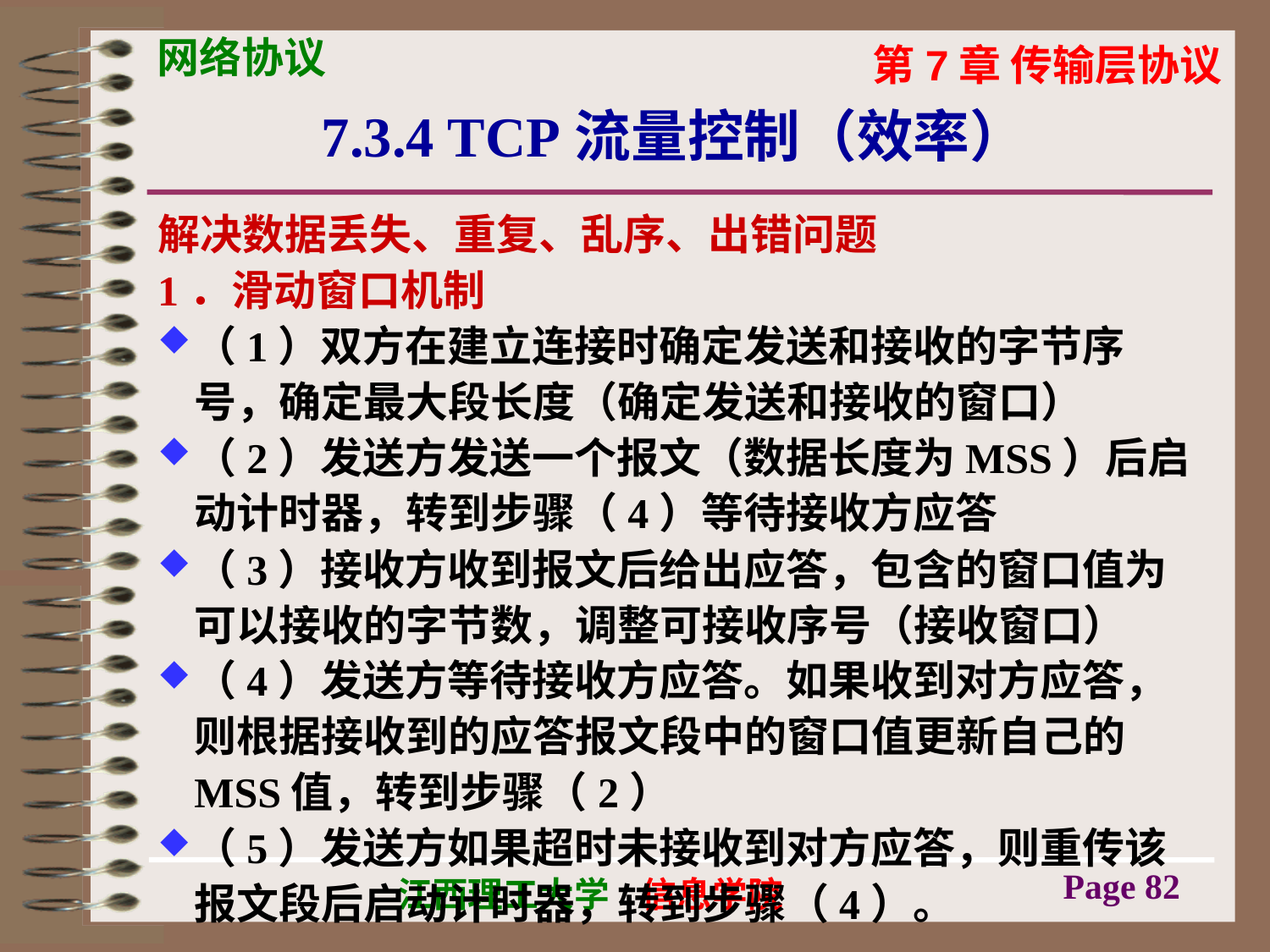

# 7.3.4 TCP流量控制（效率）
解决数据丢失、重复、乱序、出错问题
1．滑动窗口机制
（1）双方在建立连接时确定发送和接收的字节序号，确定最大段长度（确定发送和接收的窗口）
（2）发送方发送一个报文（数据长度为MSS）后启动计时器，转到步骤（4）等待接收方应答
（3）接收方收到报文后给出应答，包含的窗口值为可以接收的字节数，调整可接收序号（接收窗口）
（4）发送方等待接收方应答。如果收到对方应答，则根据接收到的应答报文段中的窗口值更新自己的MSS值，转到步骤（2）
（5）发送方如果超时未接收到对方应答，则重传该报文段后启动计时器，转到步骤（4）。
Page 82